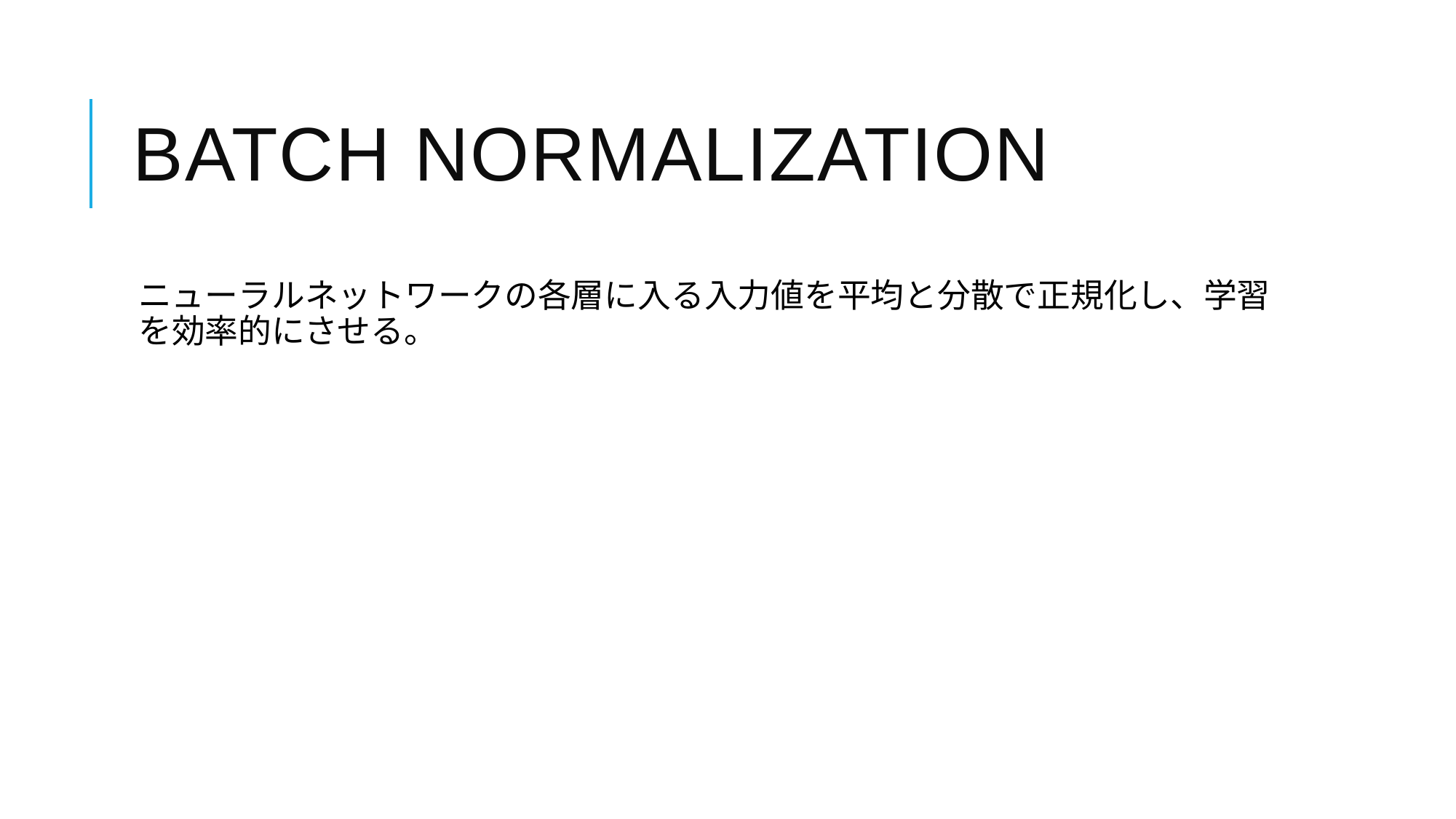

# Batch Normalization
ニューラルネットワークの各層に入る入力値を平均と分散で正規化し、学習を効率的にさせる。